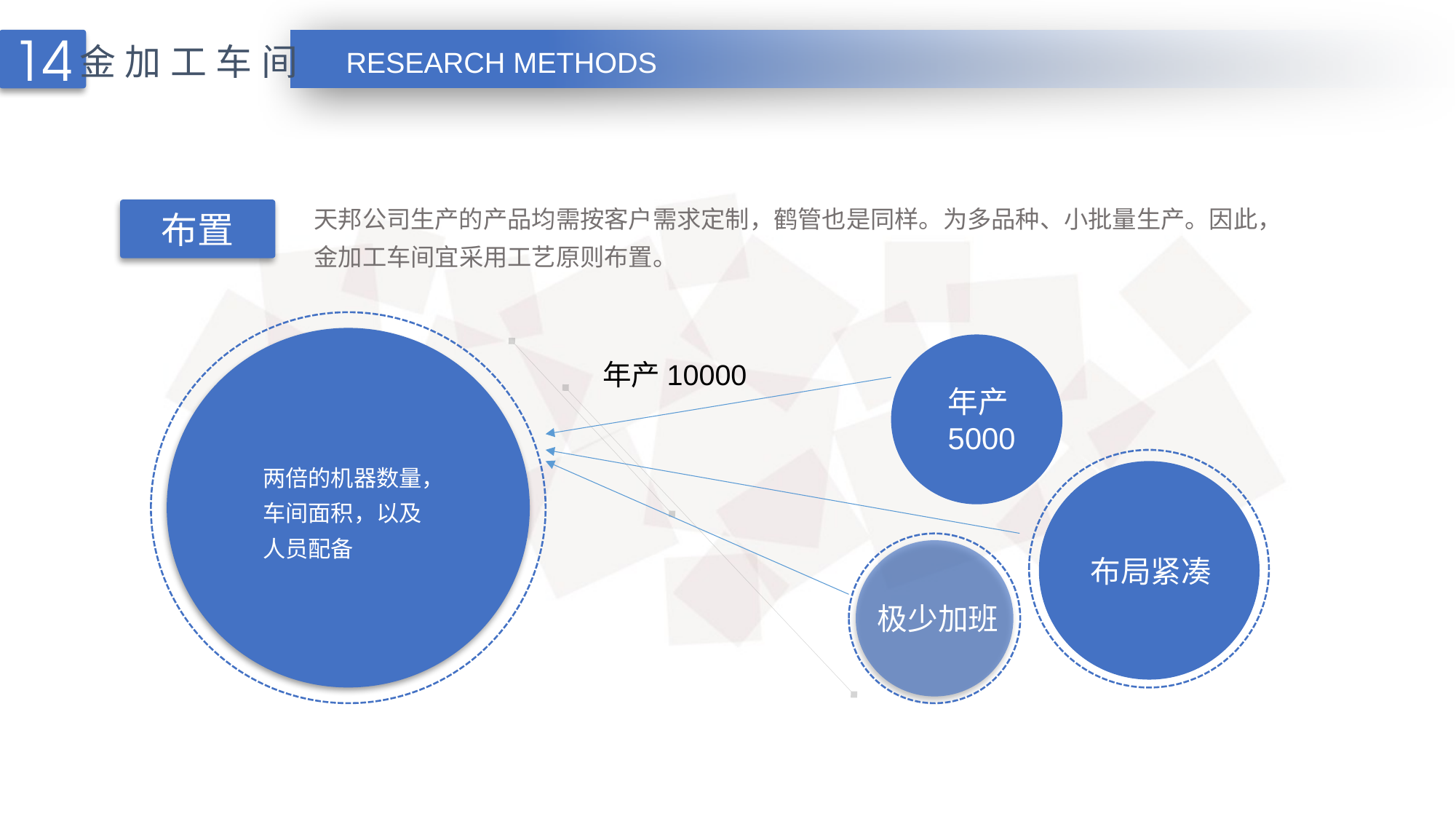

14

金加工车间
RESEARCH METHODS
天邦公司生产的产品均需按客户需求定制，鹤管也是同样。为多品种、小批量生产。因此，金加工车间宜采用工艺原则布置。
布置

年产10000
年产5000

两倍的机器数量，车间面积，以及人员配备

布局紧凑
极少加班